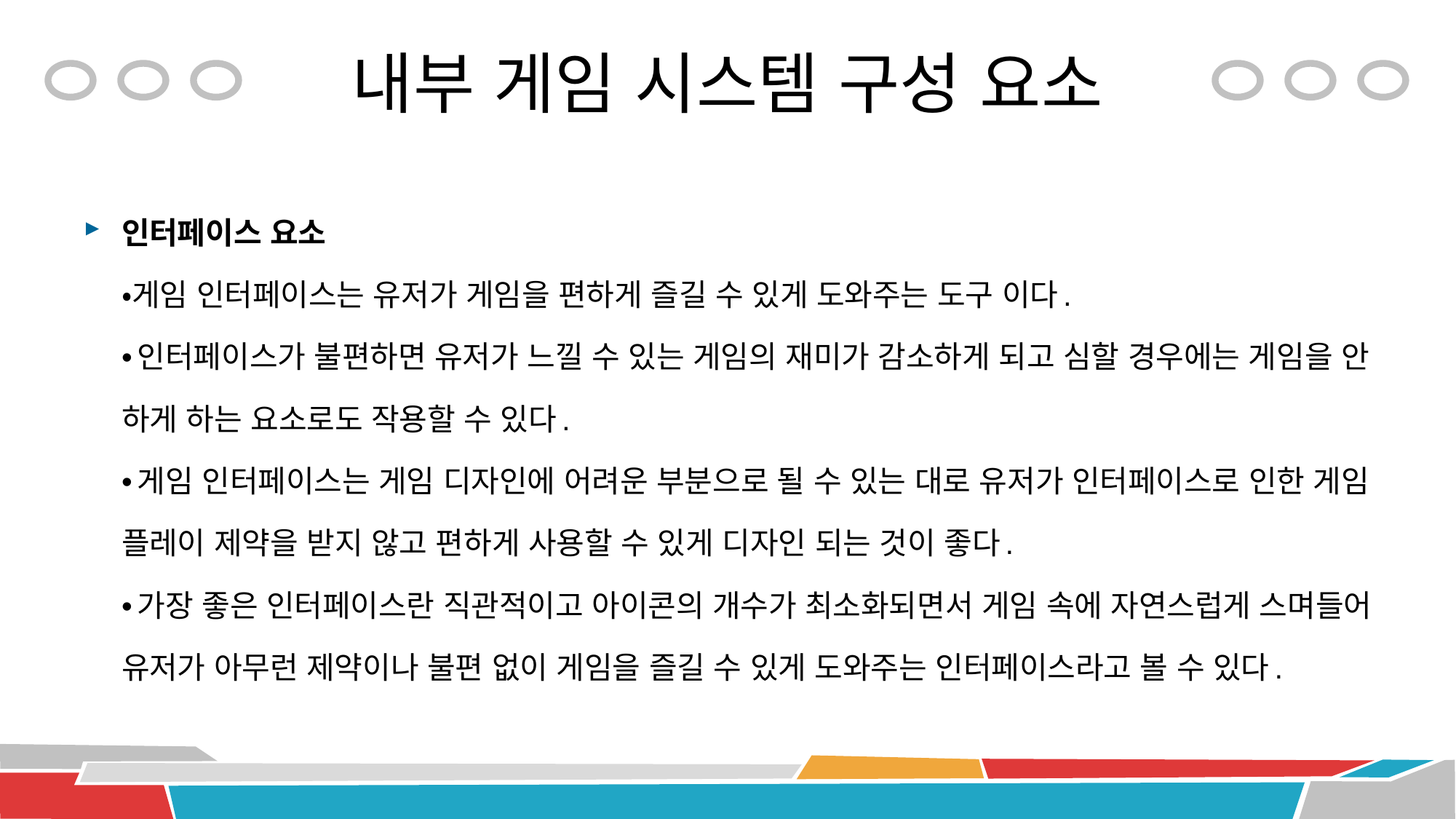

# 내부 게임 시스템 구성 요소
인터페이스 요소
•게임 인터페이스는 유저가 게임을 편하게 즐길 수 있게 도와주는 도구 이다.
•인터페이스가 불편하면 유저가 느낄 수 있는 게임의 재미가 감소하게 되고 심할 경우에는 게임을 안 하게 하는 요소로도 작용할 수 있다.
•게임 인터페이스는 게임 디자인에 어려운 부분으로 될 수 있는 대로 유저가 인터페이스로 인한 게임 플레이 제약을 받지 않고 편하게 사용할 수 있게 디자인 되는 것이 좋다.
•가장 좋은 인터페이스란 직관적이고 아이콘의 개수가 최소화되면서 게임 속에 자연스럽게 스며들어 유저가 아무런 제약이나 불편 없이 게임을 즐길 수 있게 도와주는 인터페이스라고 볼 수 있다.